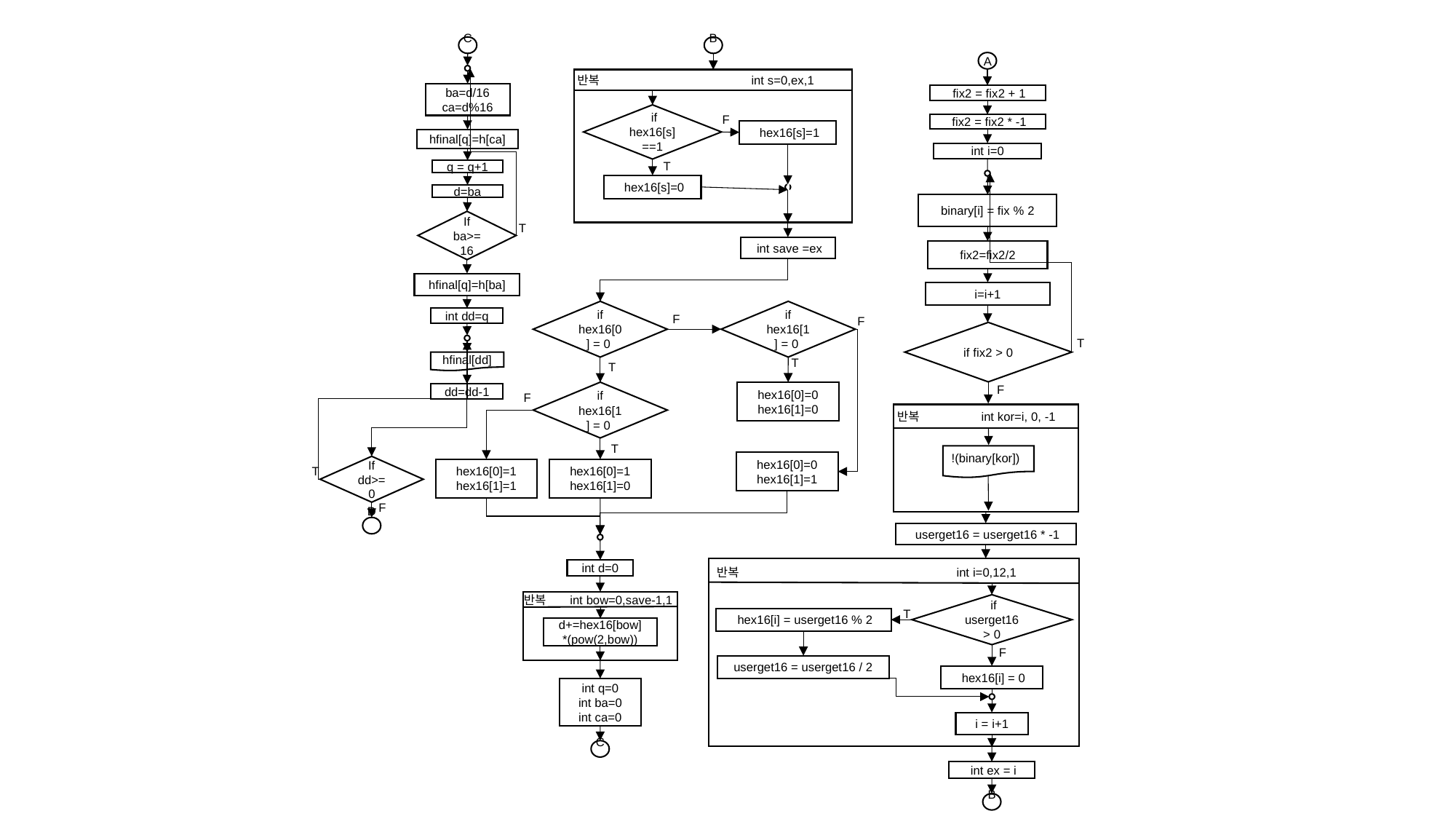

C

ba=d/16
ca=d%16
hfinal[q]=h[ca]
q = q+1
d=ba
If ba>=16
T
B
A
 fix2 = fix2 + 1
 fix2 = fix2 * -1
int i=0

binary[i] = fix % 2
fix2=fix2/2
i=i+1
T
if fix2 > 0
F
 반복                 int kor=i, 0, -1
!(binary[kor])

 userget16 = userget16 * -1

반복                                                              int i=0,12,1
T
 if userget16 > 0
 hex16[i] = userget16 % 2
F
userget16 = userget16 / 2
 hex16[i] = 0

i = i+1
 int ex = i
반복                                           int s=0,ex,1

 if hex16[s]==1
 hex16[s]=1
 hex16[s]=0
F
T
0
 int save =ex
hfinal[q]=h[ba]
if hex16[0] = 0
if hex16[1] = 0
F
F
int dd=q

T
hfinal[dd]
T
hex16[0]=0
hex16[1]=0
if hex16[1] = 0
dd=dd-1
F
T
hex16[0]=0
hex16[1]=1
If dd>=0
T
hex16[0]=1
hex16[1]=1
hex16[0]=1
hex16[1]=0
F
D

int d=0
반복      int bow=0,save-1,1

d+=hex16[bow]
*(pow(2,bow))
int q=0
int ba=0
int ca=0
C
B